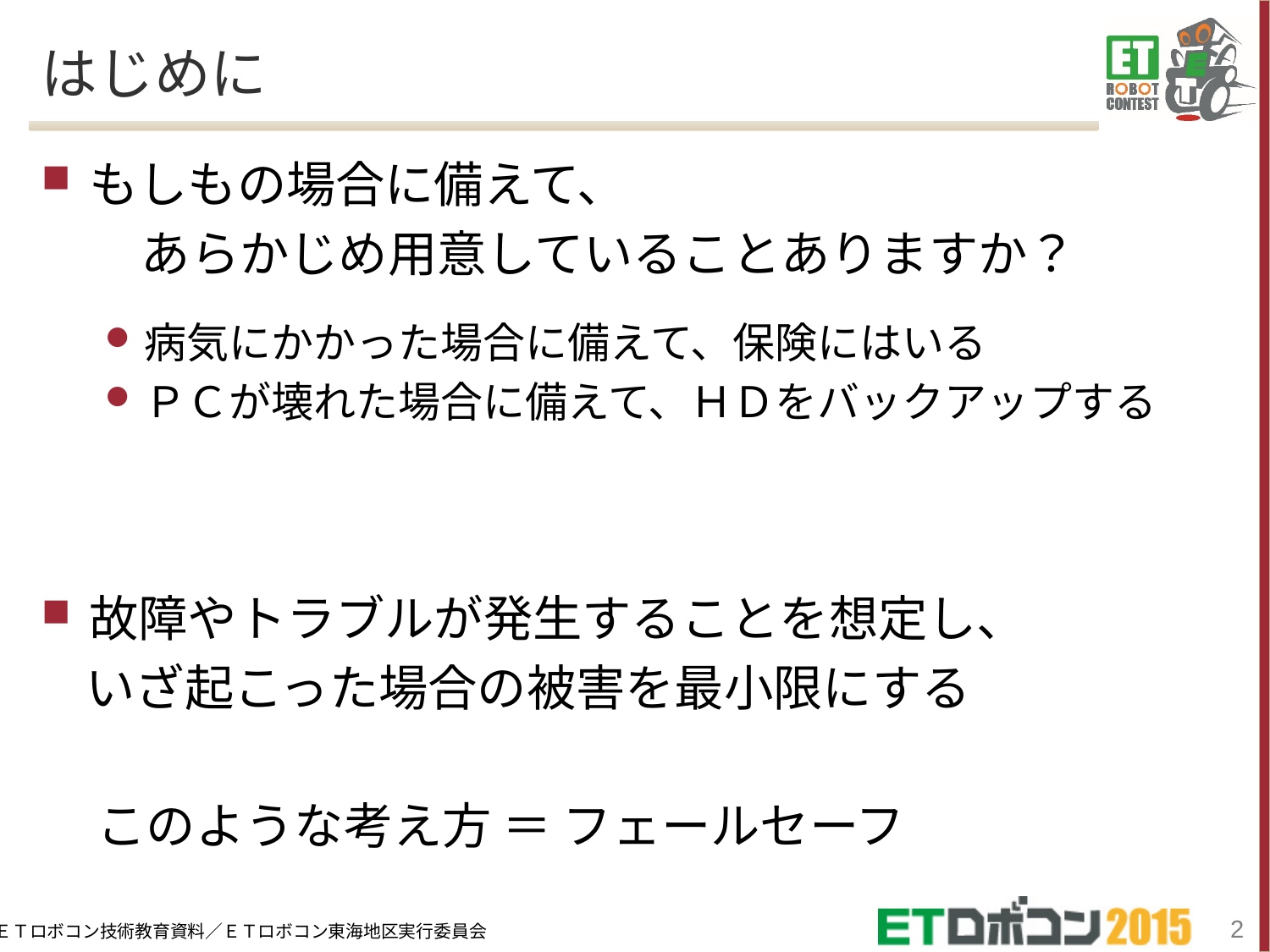

# はじめに
もしもの場合に備えて、
        あらかじめ用意していることありますか？

病気にかかった場合に備えて、保険にはいる
ＰＣが壊れた場合に備えて、ＨＤをバックアップする

故障やトラブルが発生することを想定し、
   いざ起こった場合の被害を最小限にする

    このような考え方 ＝ フェールセーフ
2